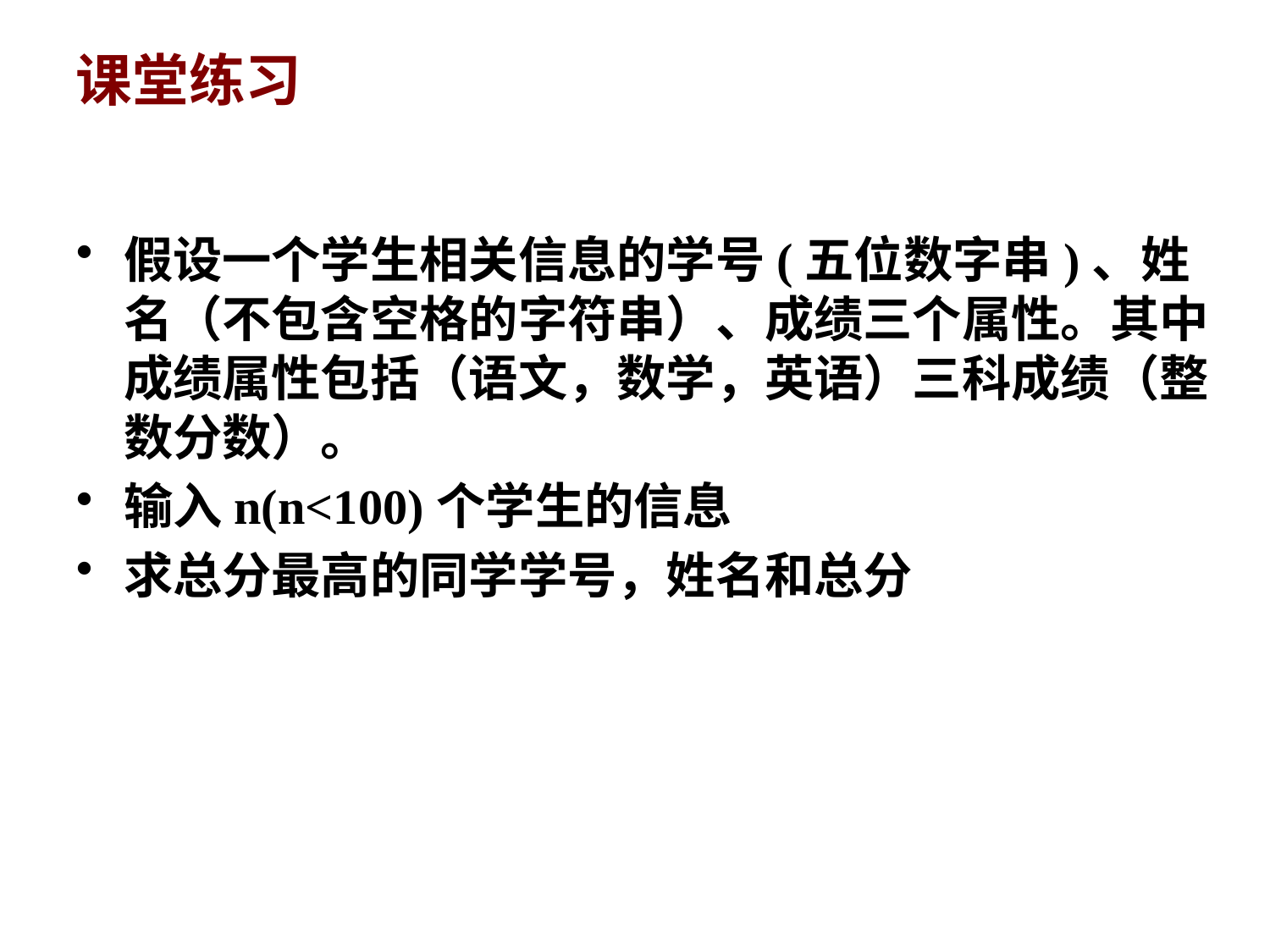

# 课堂练习
假设一个学生相关信息的学号(五位数字串)、姓名（不包含空格的字符串）、成绩三个属性。其中成绩属性包括（语文，数学，英语）三科成绩（整数分数）。
输入n(n<100)个学生的信息
求总分最高的同学学号，姓名和总分